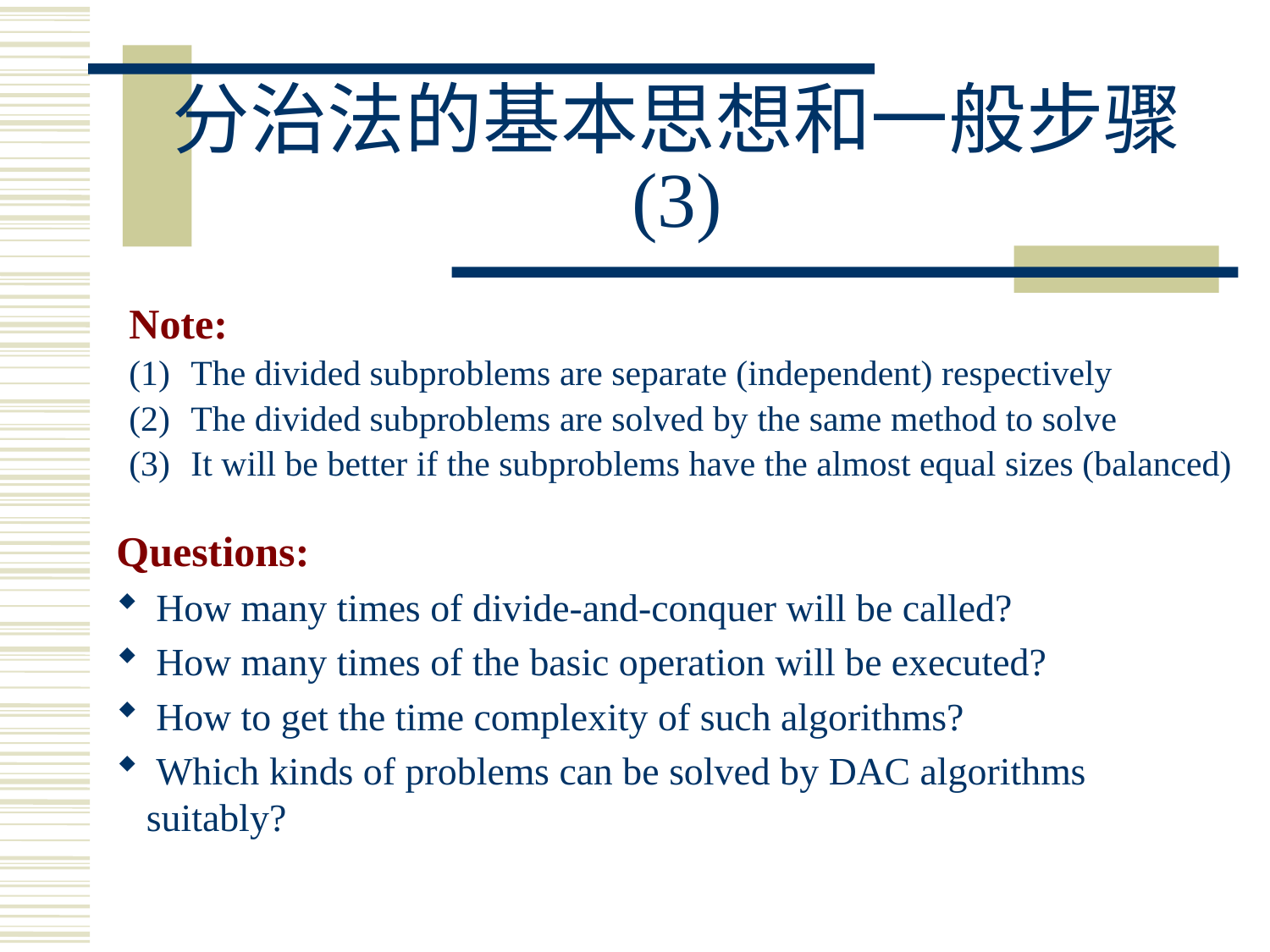

# 分治法的基本思想和一般步骤 (3)
Note:
The divided subproblems are separate (independent) respectively
The divided subproblems are solved by the same method to solve
It will be better if the subproblems have the almost equal sizes (balanced)

Questions:
 How many times of divide-and-conquer will be called?
 How many times of the basic operation will be executed?
 How to get the time complexity of such algorithms?
 Which kinds of problems can be solved by DAC algorithms suitably?